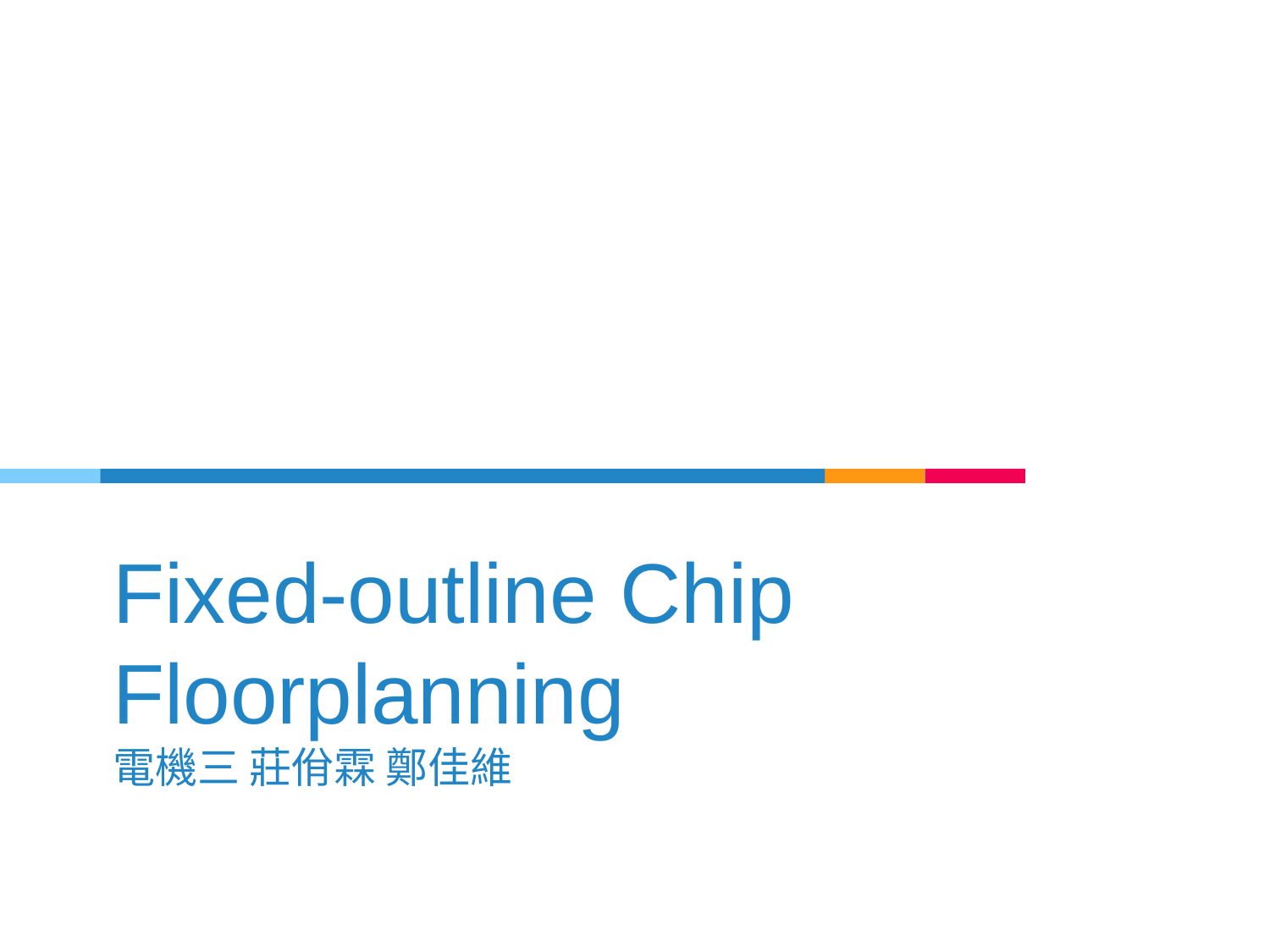

# Fixed-outline Chip Floorplanning
電機三 莊佾霖 鄭佳維